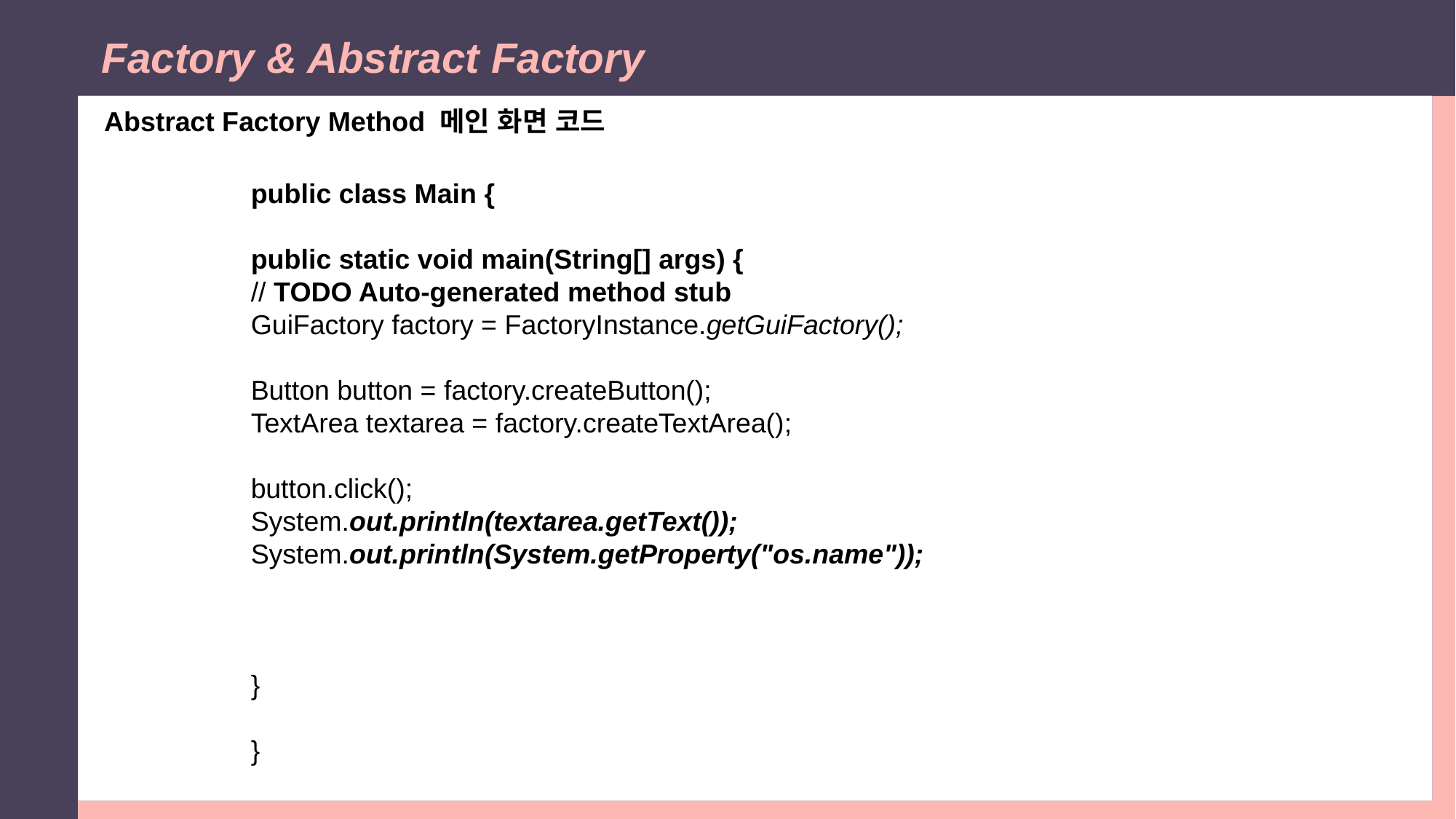

Factory & Abstract Factory

Abstract Factory Method 메인 화면 코드
public class Main {

public static void main(String[] args) {
// TODO Auto-generated method stub
GuiFactory factory = FactoryInstance.getGuiFactory();

Button button = factory.createButton();
TextArea textarea = factory.createTextArea();

button.click();
System.out.println(textarea.getText());
System.out.println(System.getProperty("os.name"));

}

}